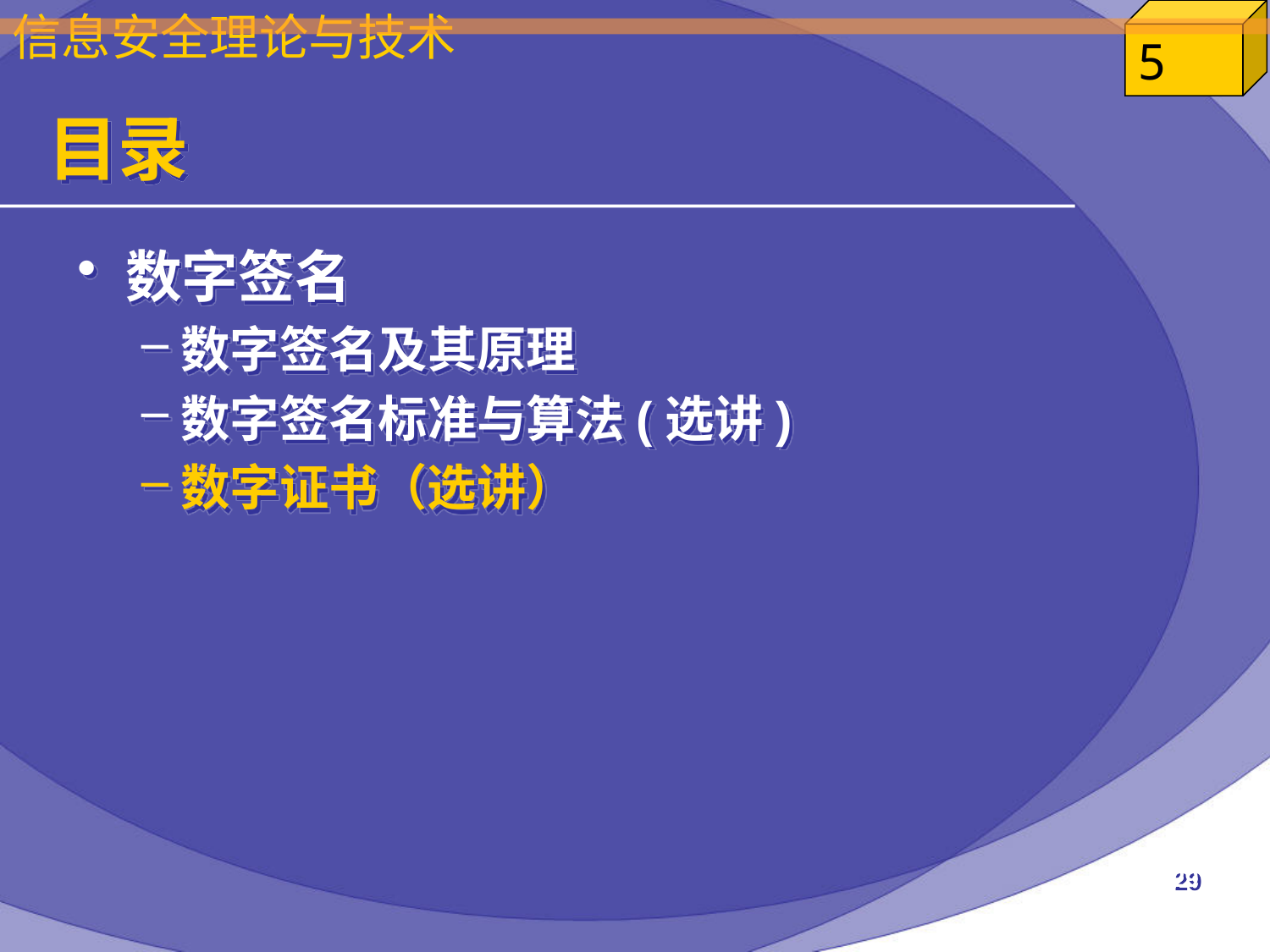

# 目录

数字签名
数字签名及其原理
数字签名标准与算法(选讲)
数字证书（选讲）
29